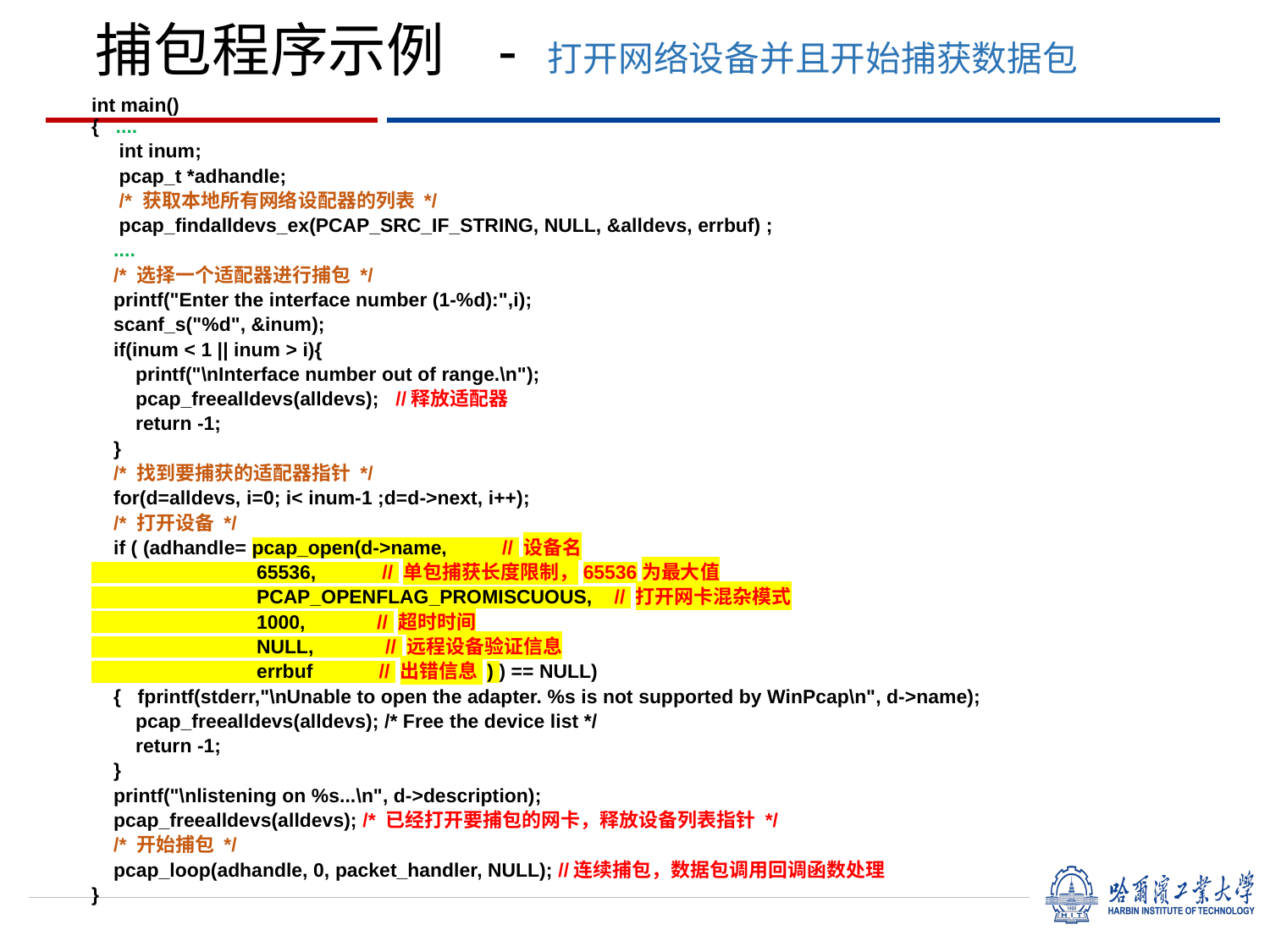

捕包程序示例   - 打开网络设备并且开始捕获数据包
int main()   
{   ....
     int inum;
     pcap_t *adhandle;
     /* 获取本地所有网络设配器的列表 */
     pcap_findalldevs_ex(PCAP_SRC_IF_STRING, NULL, &alldevs, errbuf) ;
    ....
    /* 选择一个适配器进行捕包 */
    printf("Enter the interface number (1-%d):",i);
    scanf_s("%d", &inum);
    if(inum < 1 || inum > i){
        printf("\nInterface number out of range.\n");
        pcap_freealldevs(alldevs);   //释放适配器
        return -1;
    }
    /* 找到要捕获的适配器指针 */
    for(d=alldevs, i=0; i< inum-1 ;d=d->next, i++);
    /* 打开设备 */
    if ( (adhandle= pcap_open(d->name,          // 设备名
                              65536,            // 单包捕获长度限制，65536为最大值
                              PCAP_OPENFLAG_PROMISCUOUS,    // 打开网卡混杂模式
                              1000,             // 超时时间
                              NULL,             // 远程设备验证信息
                              errbuf            // 出错信息 ) ) == NULL)
    {   fprintf(stderr,"\nUnable to open the adapter. %s is not supported by WinPcap\n", d->name);
        pcap_freealldevs(alldevs); /* Free the device list */
        return -1;
    }
    printf("\nlistening on %s...\n", d->description);
    pcap_freealldevs(alldevs); /* 已经打开要捕包的网卡，释放设备列表指针 */
    /* 开始捕包 */
    pcap_loop(adhandle, 0, packet_handler, NULL); //连续捕包，数据包调用回调函数处理
}
52